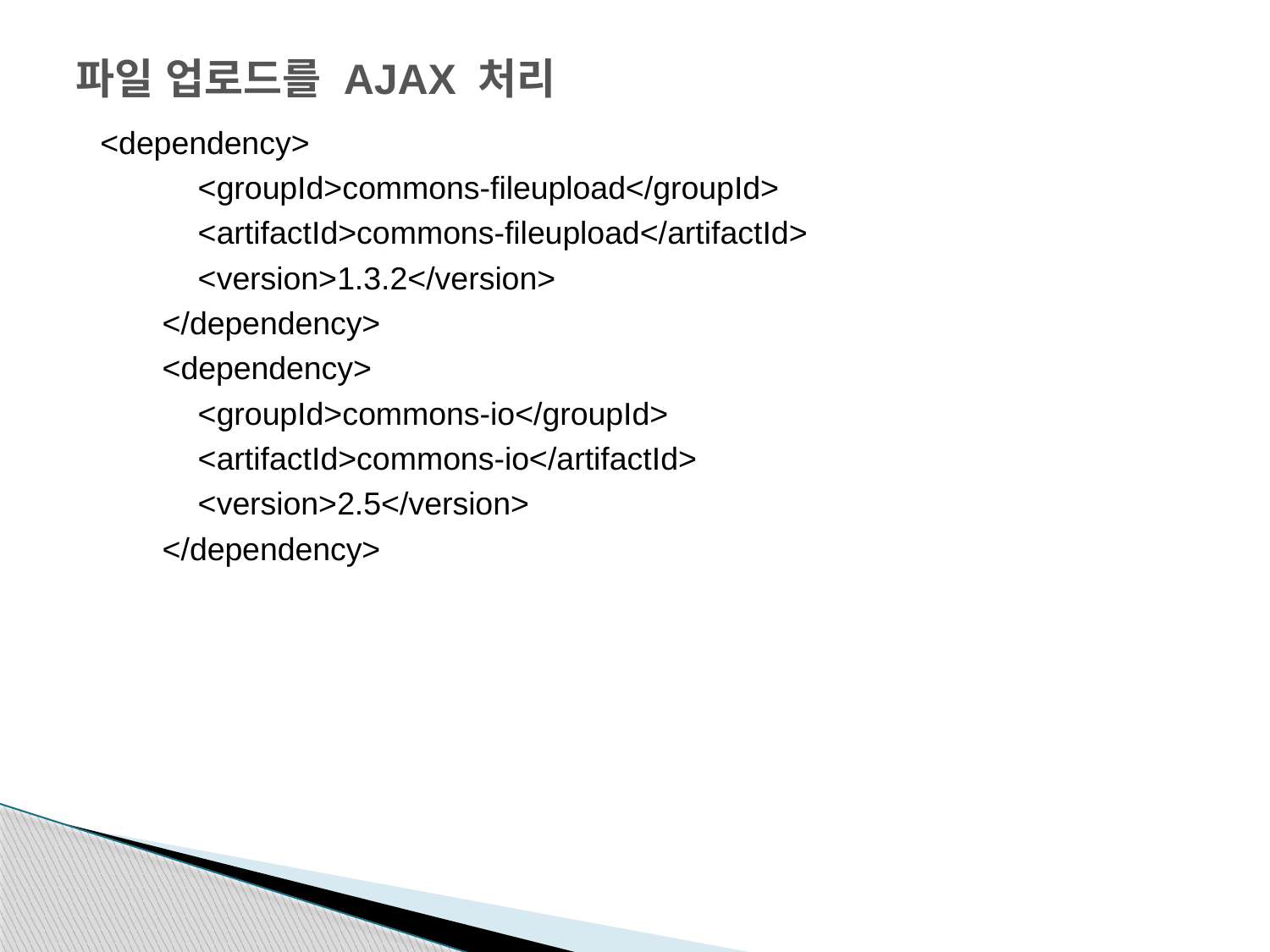

# 파일 업로드를 AJAX 처리
 <dependency>
            <groupId>commons-fileupload</groupId>
            <artifactId>commons-fileupload</artifactId>
            <version>1.3.2</version>
        </dependency>
        <dependency>
            <groupId>commons-io</groupId>
            <artifactId>commons-io</artifactId>
            <version>2.5</version>
        </dependency>